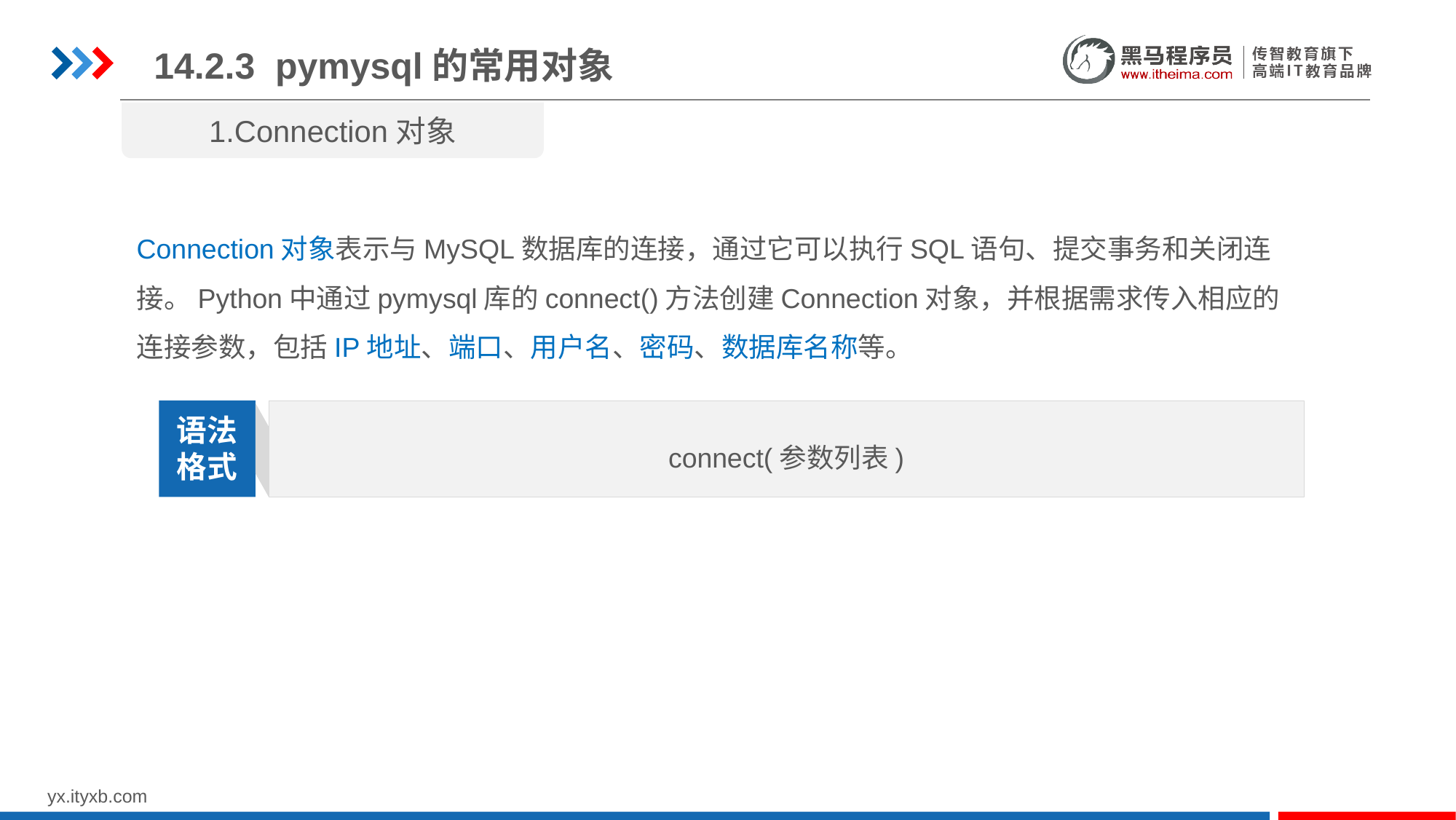

14.2.3  pymysql的常用对象

1.Connection对象
Connection对象表示与MySQL数据库的连接，通过它可以执行SQL语句、提交事务和关闭连接。Python中通过pymysql库的connect()方法创建Connection对象，并根据需求传入相应的连接参数，包括IP地址、端口、用户名、密码、数据库名称等。

connect(参数列表)

语法
格式